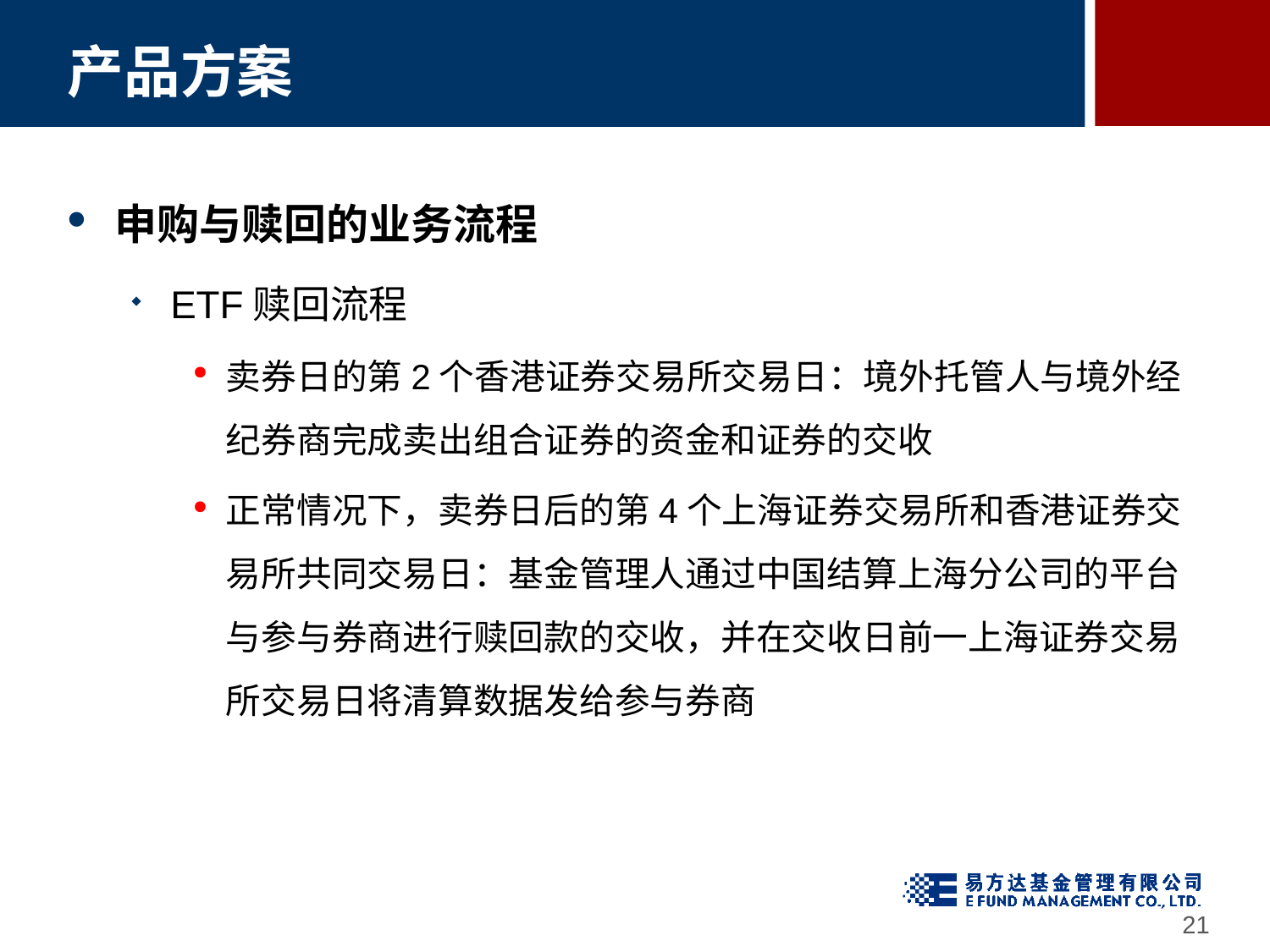

# 产品方案
申购与赎回的业务流程
ETF赎回流程
卖券日的第2个香港证券交易所交易日：境外托管人与境外经纪券商完成卖出组合证券的资金和证券的交收
正常情况下，卖券日后的第4个上海证券交易所和香港证券交易所共同交易日：基金管理人通过中国结算上海分公司的平台与参与券商进行赎回款的交收，并在交收日前一上海证券交易所交易日将清算数据发给参与券商